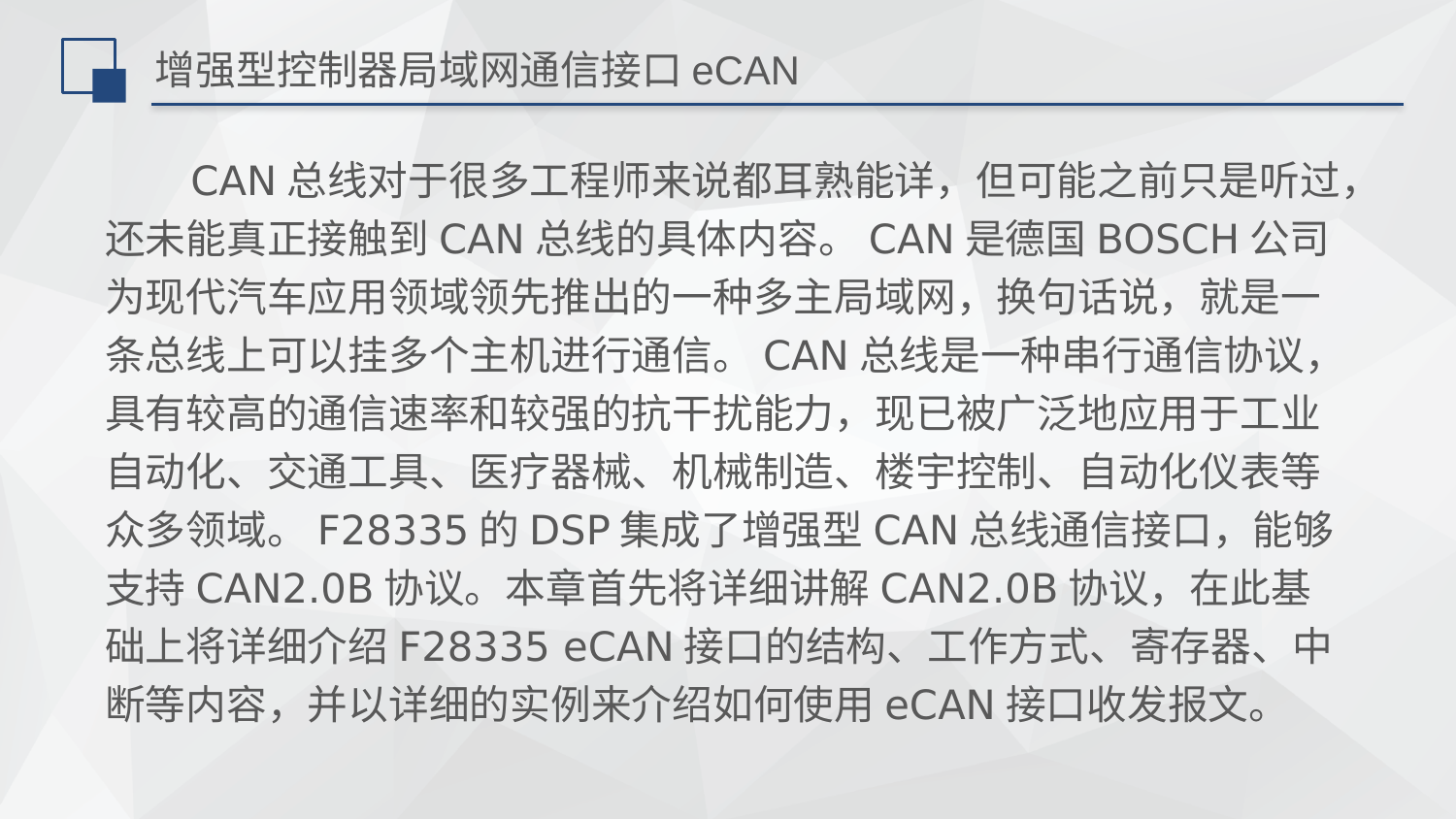

# 增强型控制器局域网通信接口eCAN
CAN总线对于很多工程师来说都耳熟能详，但可能之前只是听过，还未能真正接触到CAN总线的具体内容。CAN是德国BOSCH公司为现代汽车应用领域领先推出的一种多主局域网，换句话说，就是一条总线上可以挂多个主机进行通信。CAN总线是一种串行通信协议，具有较高的通信速率和较强的抗干扰能力，现已被广泛地应用于工业自动化、交通工具、医疗器械、机械制造、楼宇控制、自动化仪表等众多领域。F28335的DSP集成了增强型CAN总线通信接口，能够支持CAN2.0B协议。本章首先将详细讲解CAN2.0B协议，在此基础上将详细介绍F28335 eCAN接口的结构、工作方式、寄存器、中断等内容，并以详细的实例来介绍如何使用eCAN接口收发报文。